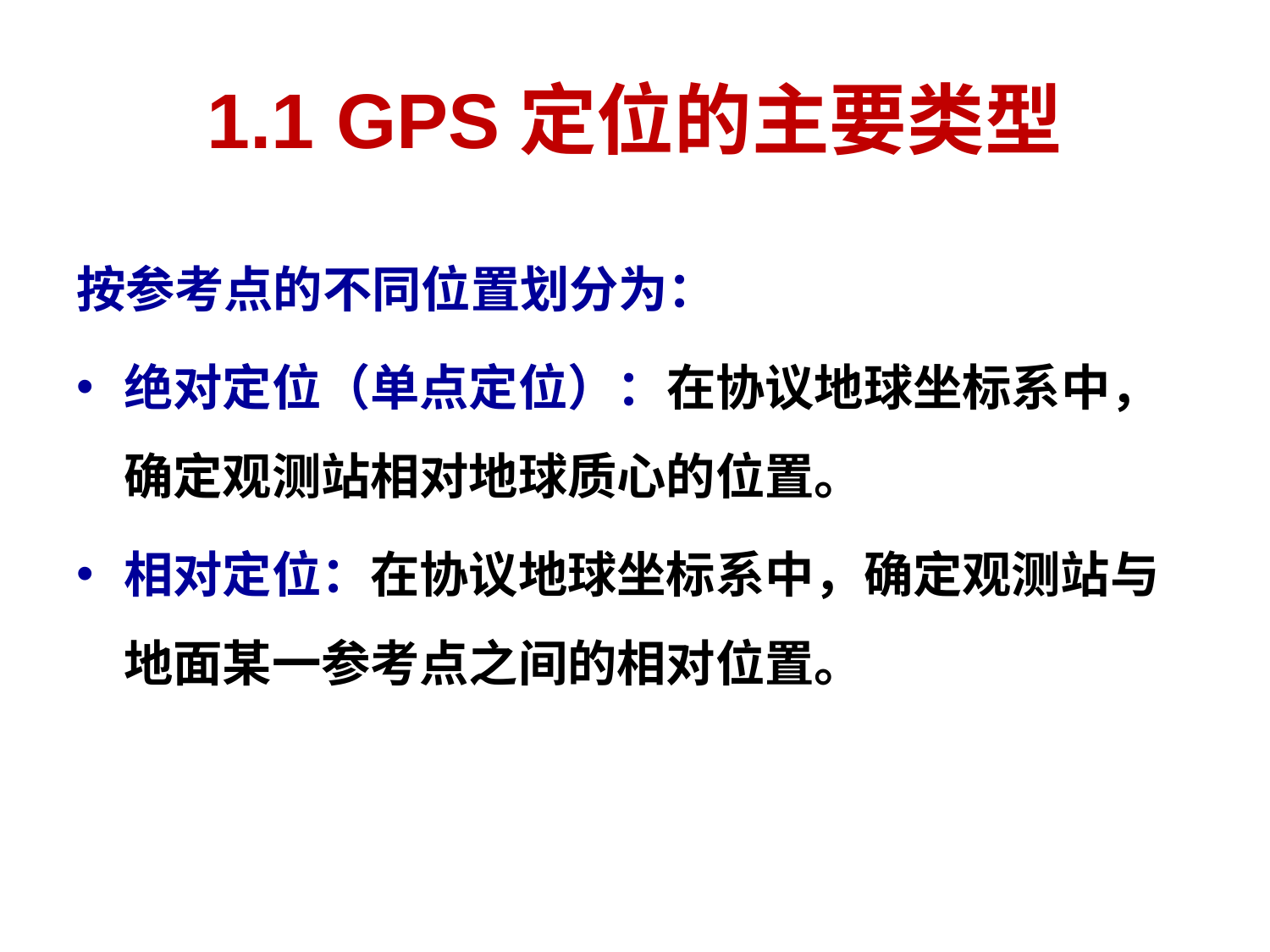

# 1.1 GPS定位的主要类型
按参考点的不同位置划分为：
绝对定位（单点定位）：在协议地球坐标系中，确定观测站相对地球质心的位置。
相对定位：在协议地球坐标系中，确定观测站与地面某一参考点之间的相对位置。